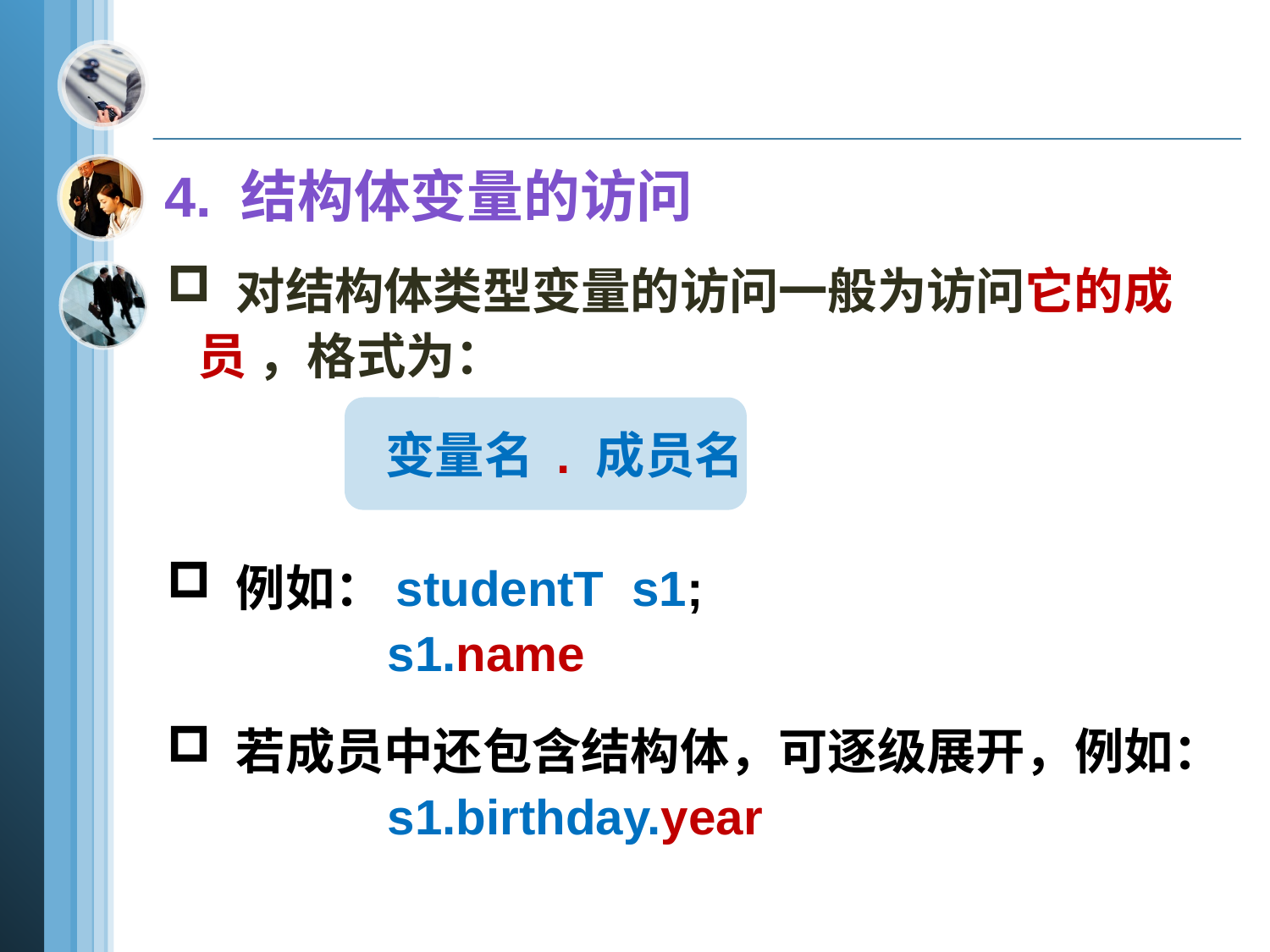

4. 结构体变量的访问
 对结构体类型变量的访问一般为访问它的成员 ，格式为：
 变量名 . 成员名
 例如：studentT  s1;
                s1.name

 若成员中还包含结构体，可逐级展开，例如：
                s1.birthday.year